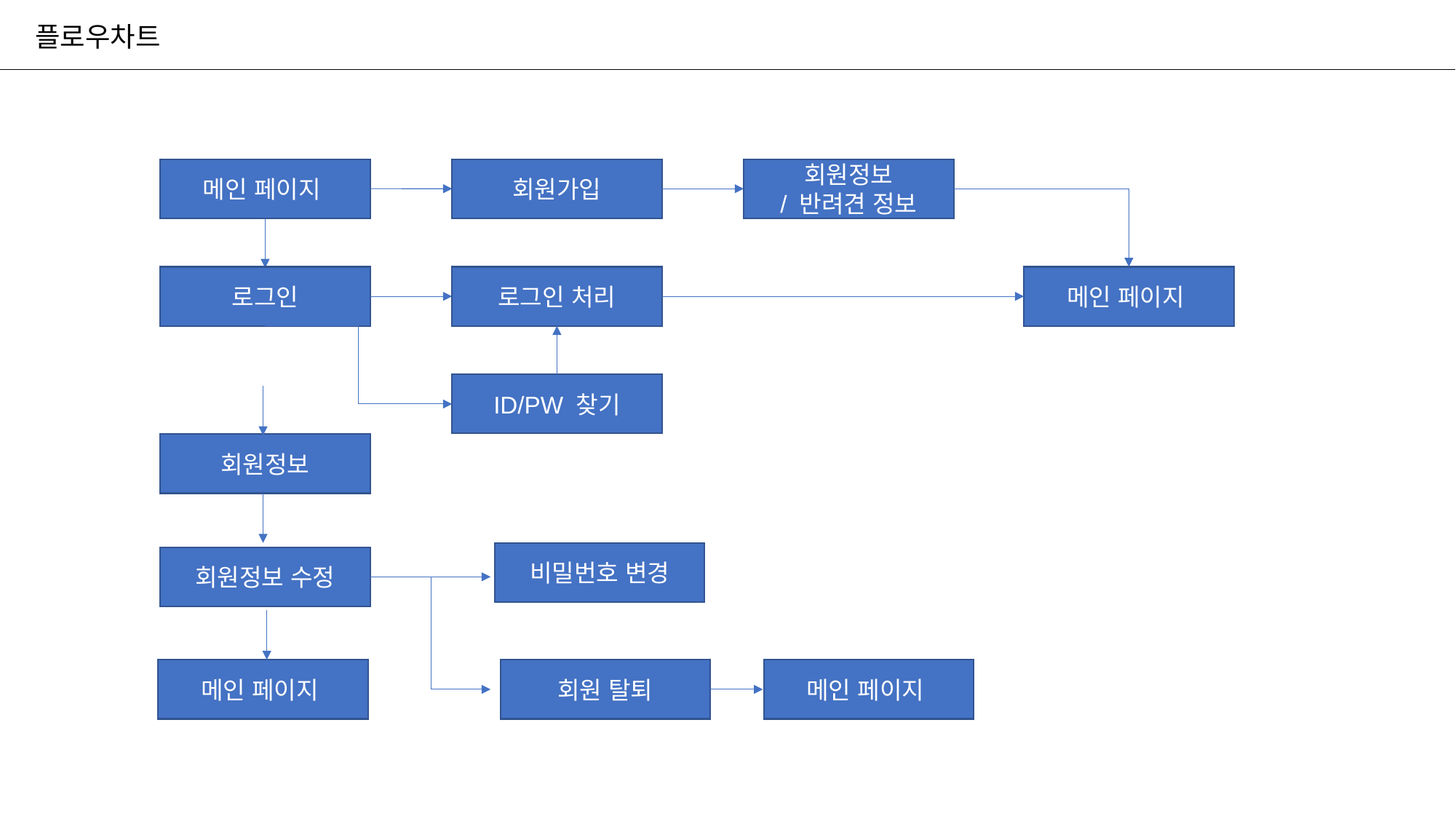

플로우차트
메인 페이지
회원가입
회원정보
/ 반려견 정보
로그인
로그인 처리
메인 페이지
ID/PW 찾기
회원정보
비밀번호 변경
회원정보 수정
메인 페이지
회원 탈퇴
메인 페이지